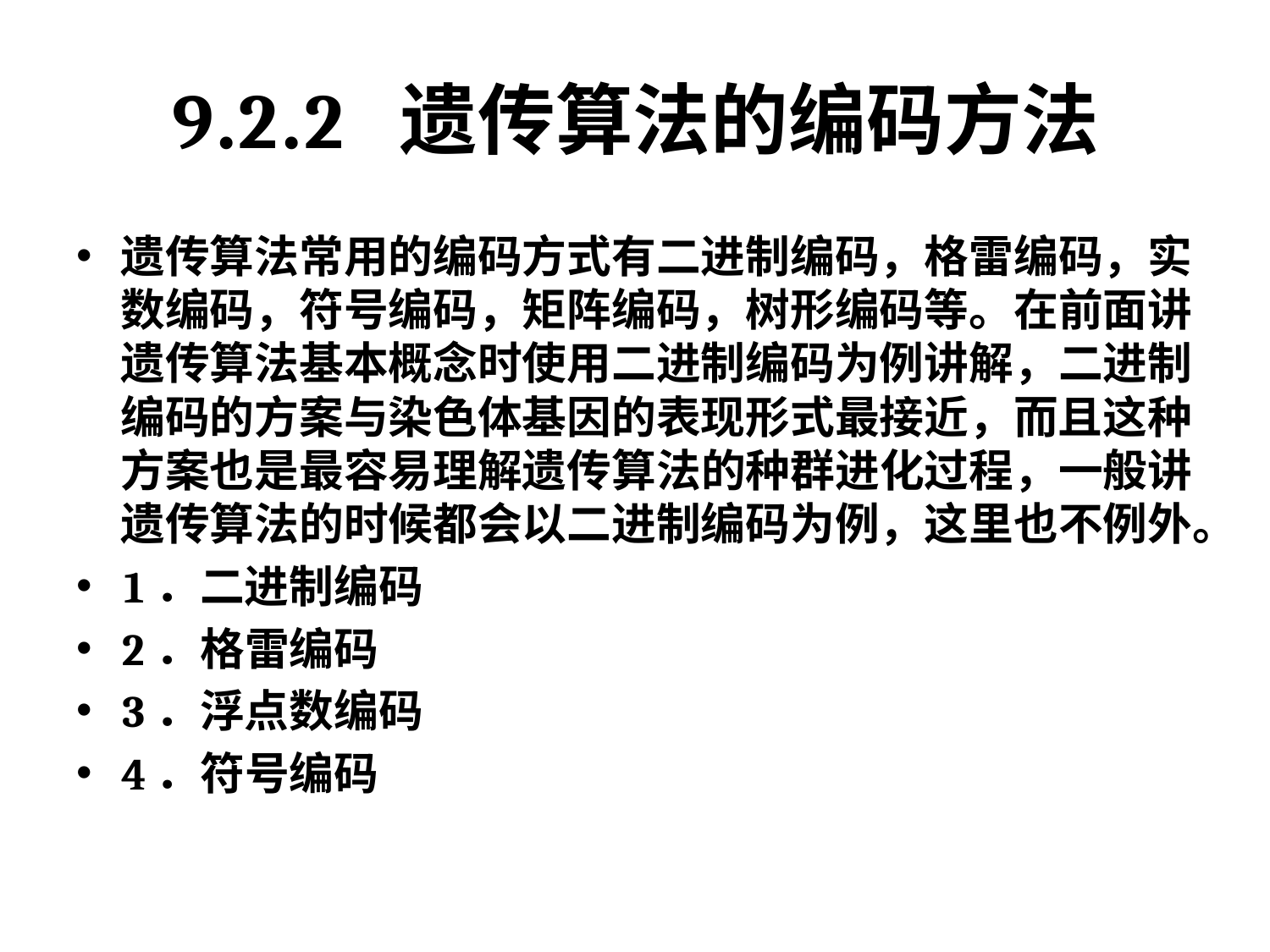

# 9.2.2  遗传算法的编码方法
遗传算法常用的编码方式有二进制编码，格雷编码，实数编码，符号编码，矩阵编码，树形编码等。在前面讲遗传算法基本概念时使用二进制编码为例讲解，二进制编码的方案与染色体基因的表现形式最接近，而且这种方案也是最容易理解遗传算法的种群进化过程，一般讲遗传算法的时候都会以二进制编码为例，这里也不例外。
1．二进制编码
2．格雷编码
3．浮点数编码
4．符号编码